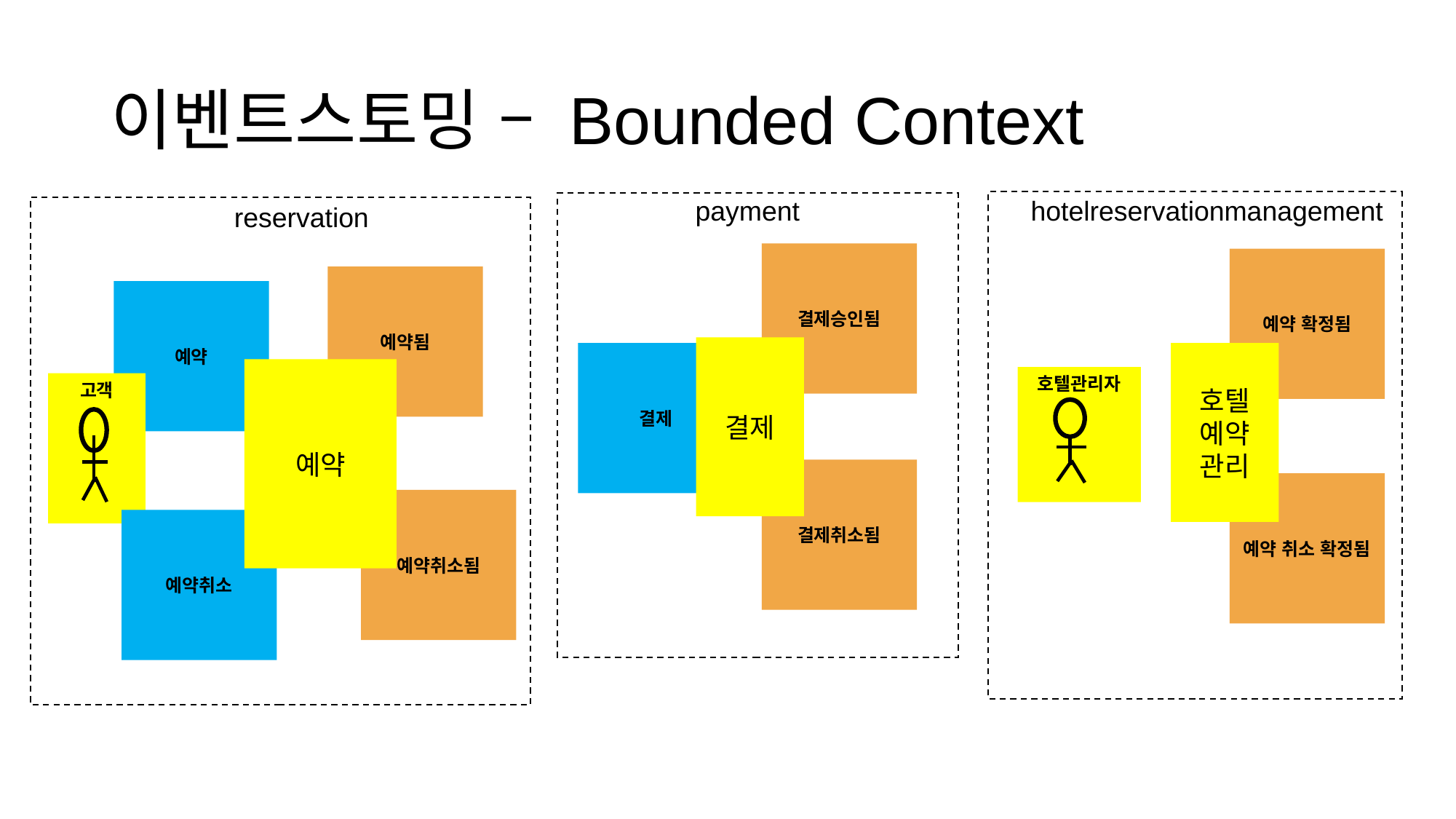

# 이벤트스토밍 – Bounded Context
payment
hotelreservationmanagement

reservation

결제승인됨
예약 확정됨
예약됨
예약
결제
결제
호텔
예약
관리
예약
호텔관리자

고객

결제취소됨
예약 취소 확정됨
예약취소됨
예약취소